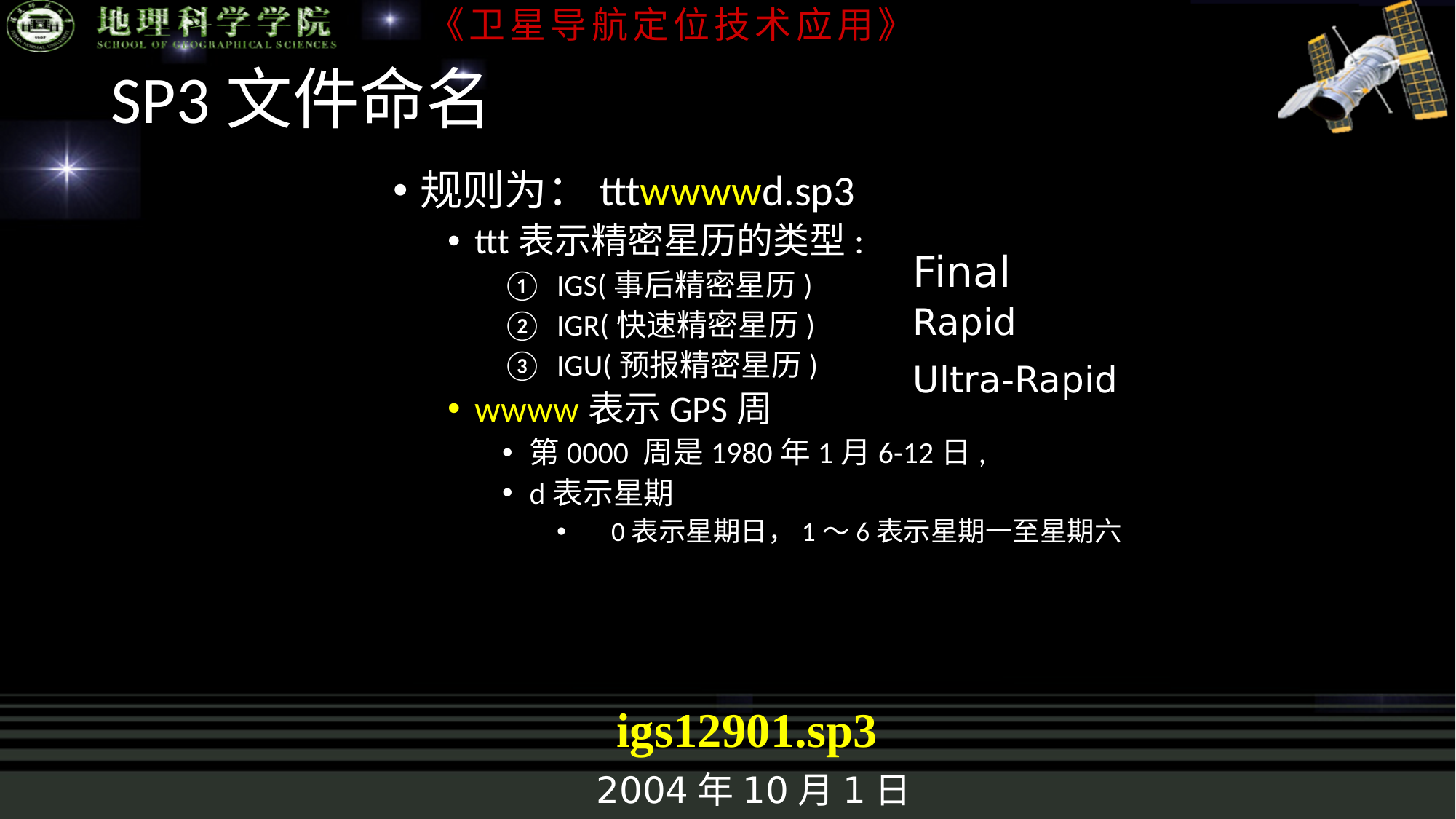

# SP3文件命名
规则为：tttwwwwd.sp3
ttt表示精密星历的类型:
IGS(事后精密星历)
IGR(快速精密星历)
IGU(预报精密星历)
wwww表示GPS周
第0000 周是1980年1月6-12日,
d表示星期
0表示星期日，1～6表示星期一至星期六
Final
Rapid
Ultra‐Rapid
igs12901.sp3
2004年10月1日